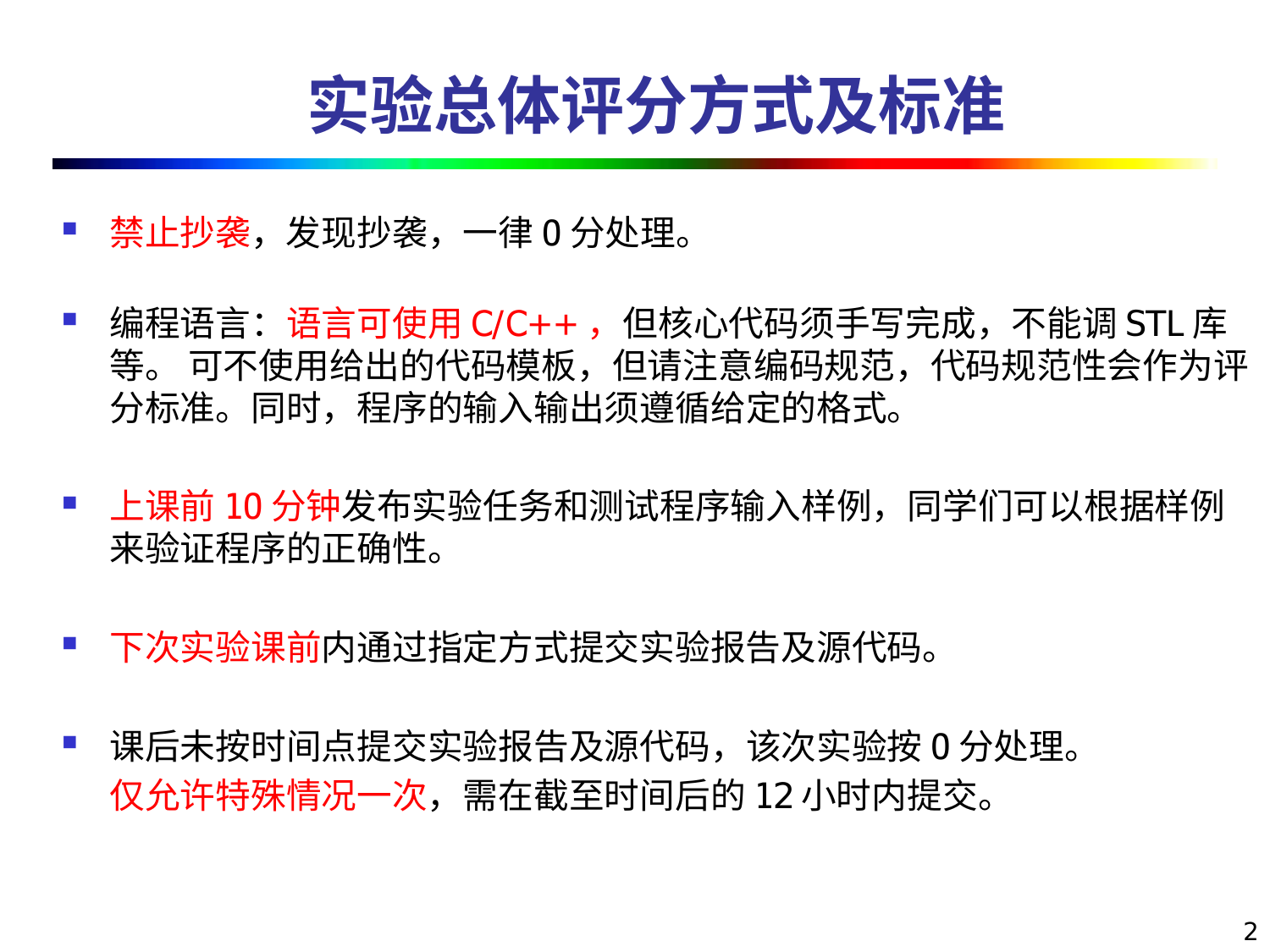

# 实验总体评分方式及标准

禁止抄袭，发现抄袭，一律0分处理。

编程语言：语言可使用C/C++，但核心代码须手写完成，不能调STL库等。 可不使用给出的代码模板，但请注意编码规范，代码规范性会作为评分标准。同时，程序的输入输出须遵循给定的格式。

上课前10分钟发布实验任务和测试程序输入样例，同学们可以根据样例来验证程序的正确性。

下次实验课前内通过指定方式提交实验报告及源代码。

课后未按时间点提交实验报告及源代码，该次实验按0分处理。
     仅允许特殊情况一次，需在截至时间后的12小时内提交。

2